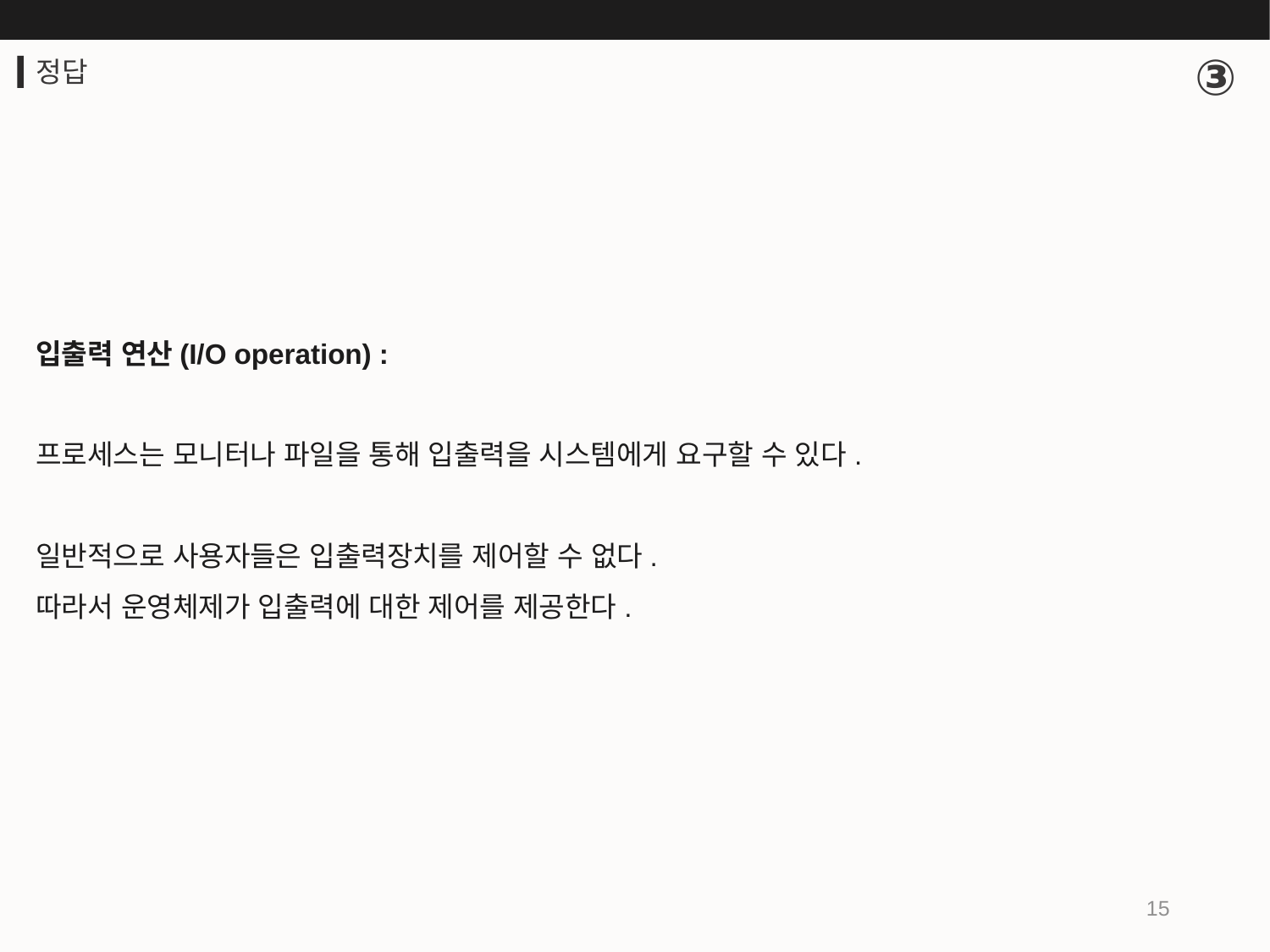

③
정답

입출력 연산(I/O operation) :

프로세스는 모니터나 파일을 통해 입출력을 시스템에게 요구할 수 있다.

일반적으로 사용자들은 입출력장치를 제어할 수 없다.
따라서 운영체제가 입출력에 대한 제어를 제공한다.
15